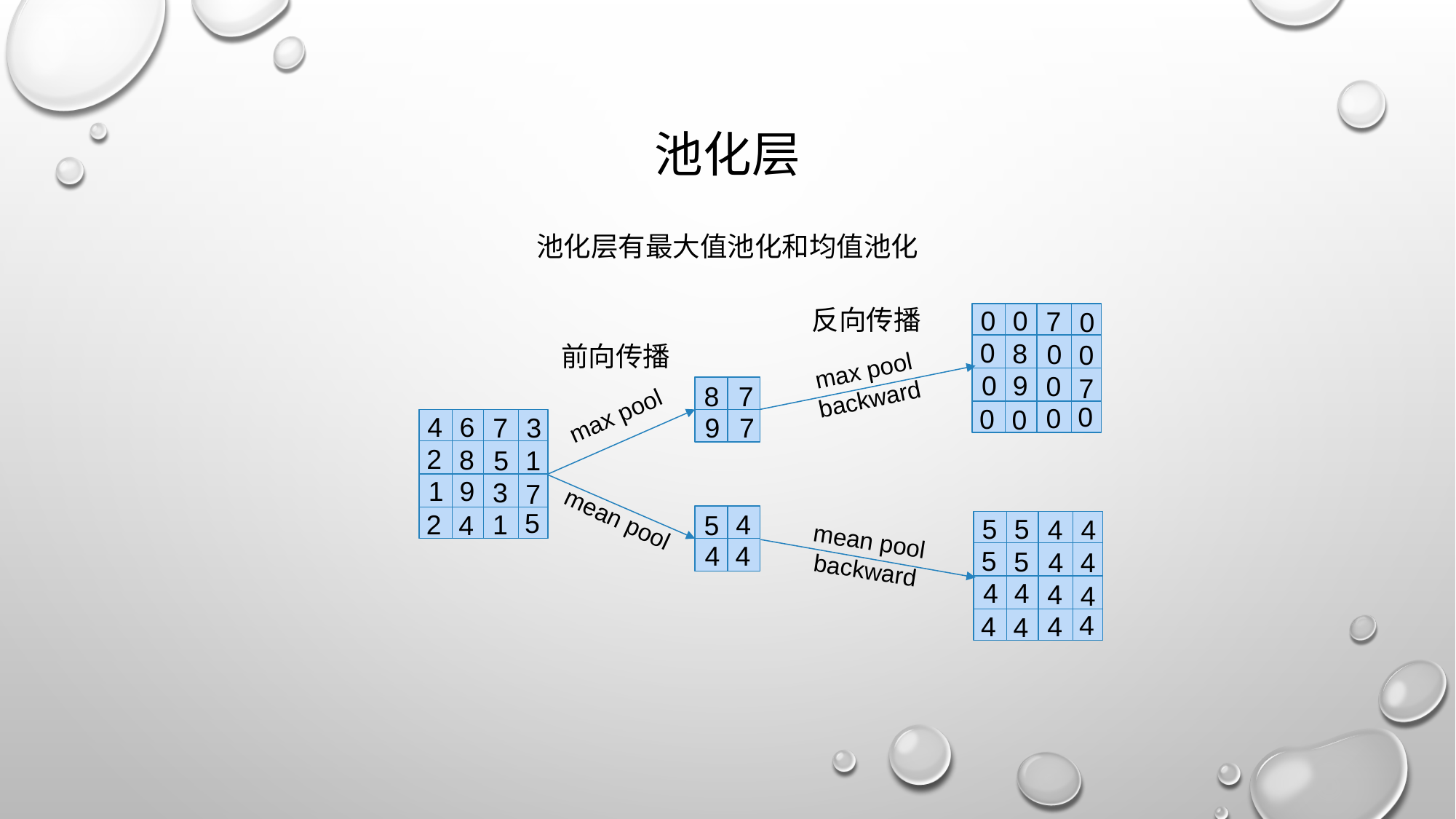

# 池化层
池化层有最大值池化和均值池化
反向传播
0
0
7
0

0
8
0
0
前向传播
max pool
backward
9
0
0
7
8
7

0
max pool
0
0
0
4
6
7
9
7
3

2
8
5
1
9
1
3
7
mean pool
5
1
4
2
4
5

5
5
4
4

mean pool
backward
4
4
5
5
4
4
4
4
4
4
4
4
4
4